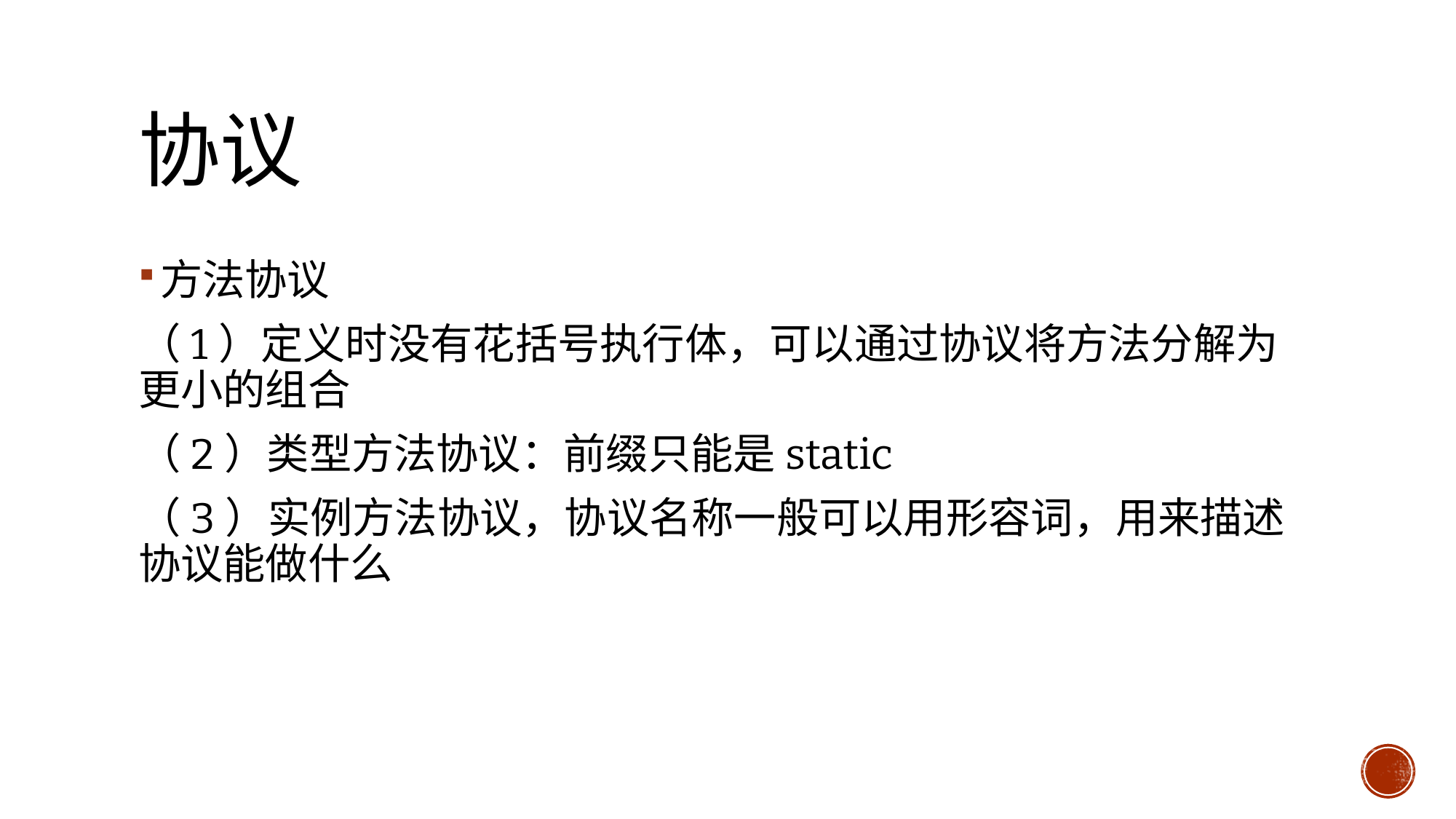

# 协议
方法协议
（1）定义时没有花括号执行体，可以通过协议将方法分解为更小的组合
（2）类型方法协议：前缀只能是static
（3）实例方法协议，协议名称一般可以用形容词，用来描述协议能做什么